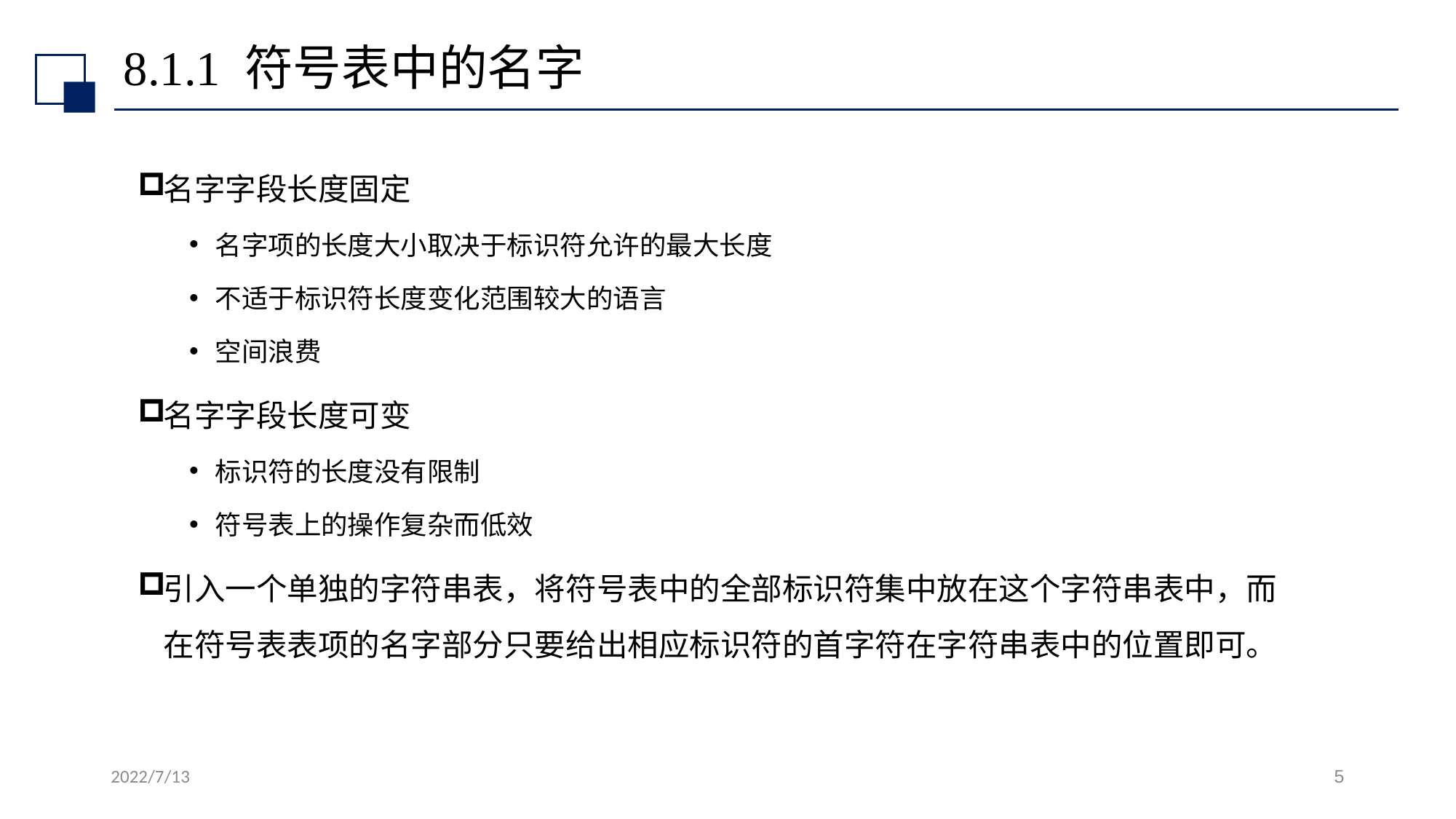

# 8.1.1 符号表中的名字
名字字段长度固定
名字项的长度大小取决于标识符允许的最大长度
不适于标识符长度变化范围较大的语言
空间浪费
名字字段长度可变
标识符的长度没有限制
符号表上的操作复杂而低效
引入一个单独的字符串表，将符号表中的全部标识符集中放在这个字符串表中，而在符号表表项的名字部分只要给出相应标识符的首字符在字符串表中的位置即可。
2022/7/13
5